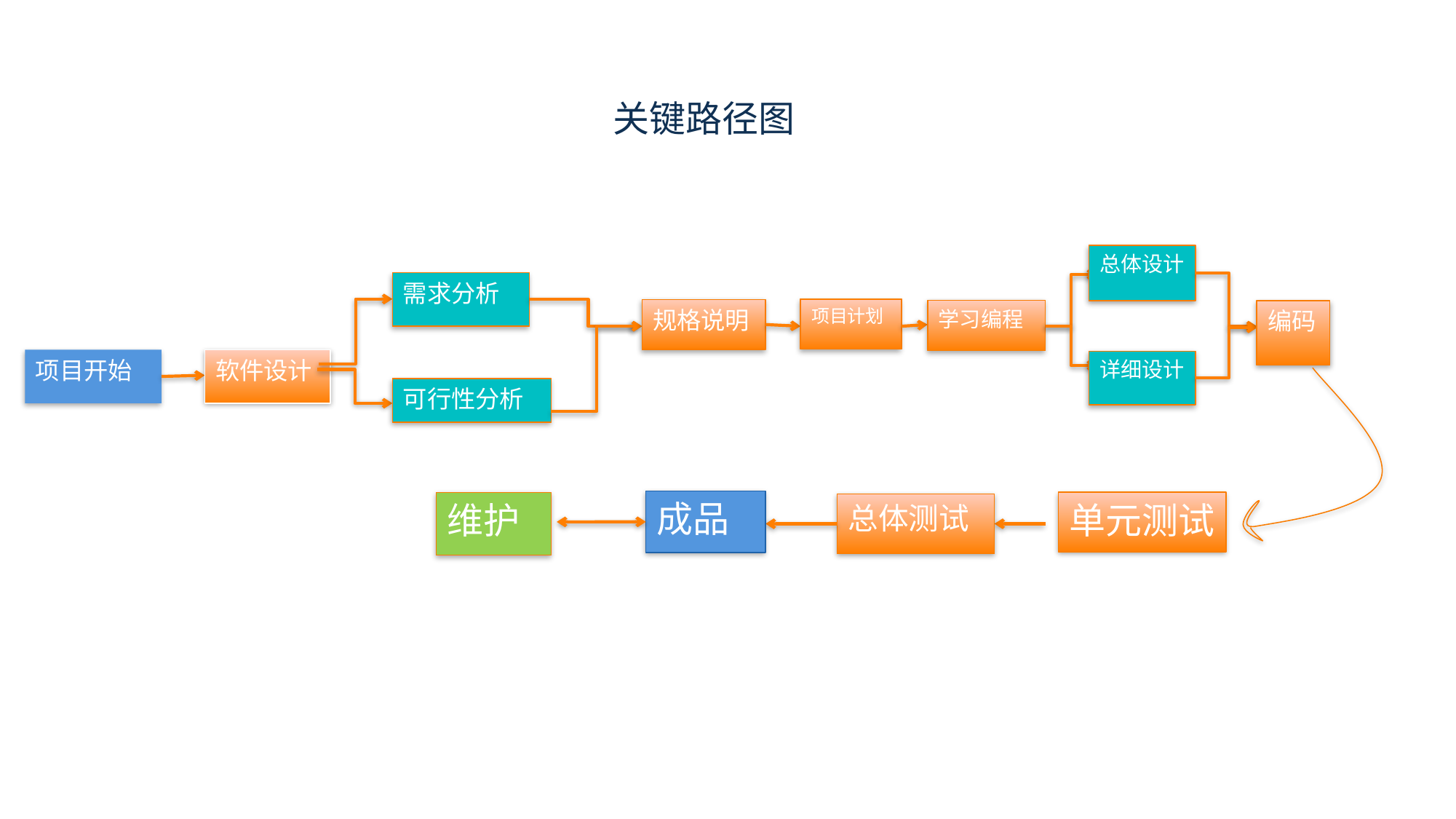

关键路径图
总体设计
需求分析
项目计划
规格说明
学习编程
编码
项目开始
软件设计
详细设计

可行性分析
成品
单元测试
维护
总体测试